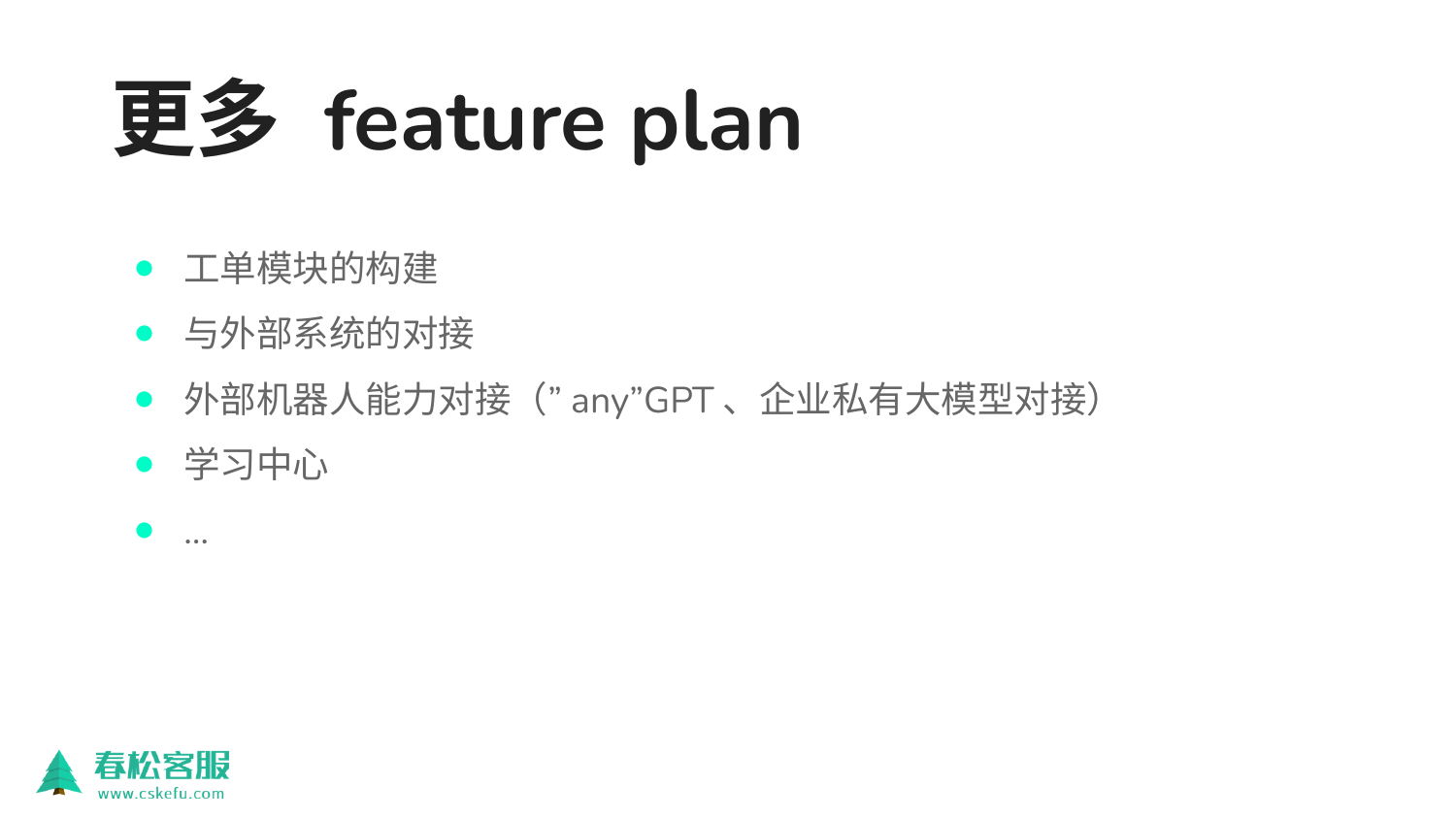

# 更多 feature plan
工单模块的构建
与外部系统的对接
外部机器人能力对接（”any”GPT、企业私有大模型对接）
学习中心
…